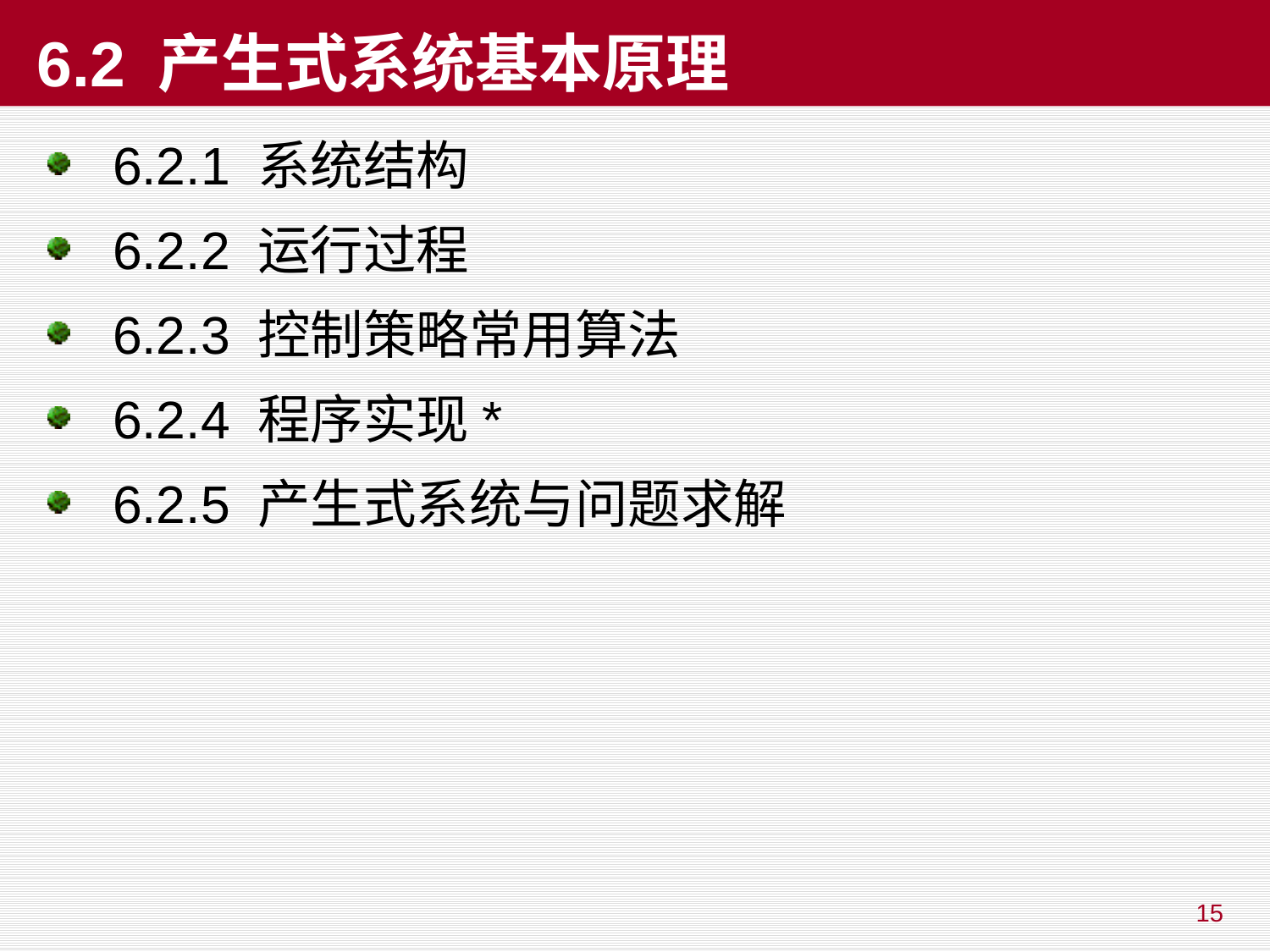

# 6.2 产生式系统基本原理
6.2.1 系统结构
6.2.2 运行过程
6.2.3 控制策略常用算法
6.2.4 程序实现*
6.2.5 产生式系统与问题求解
15